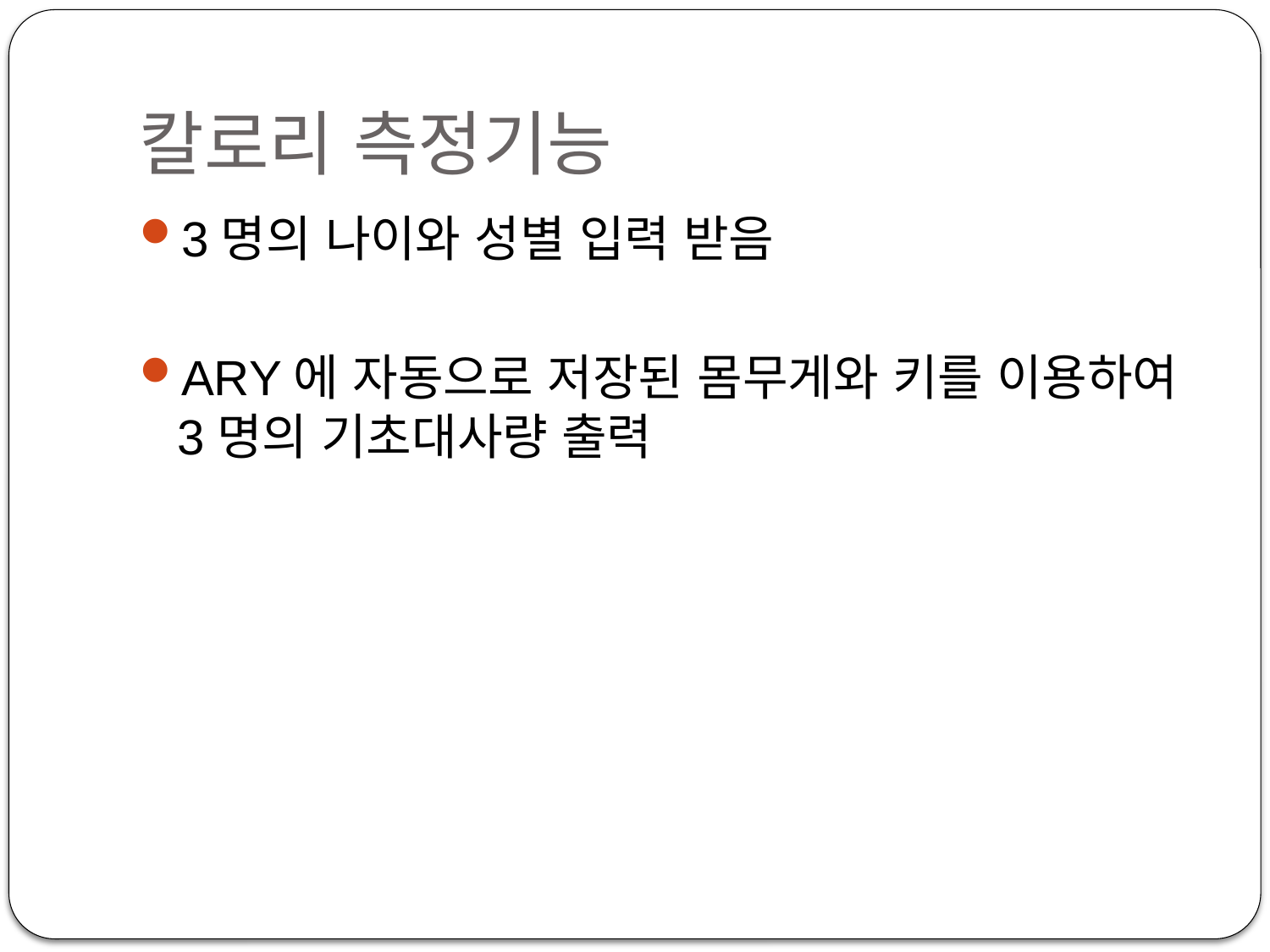

# 칼로리 측정기능
3명의 나이와 성별 입력 받음

ARY에 자동으로 저장된 몸무게와 키를 이용하여 3명의 기초대사량 출력